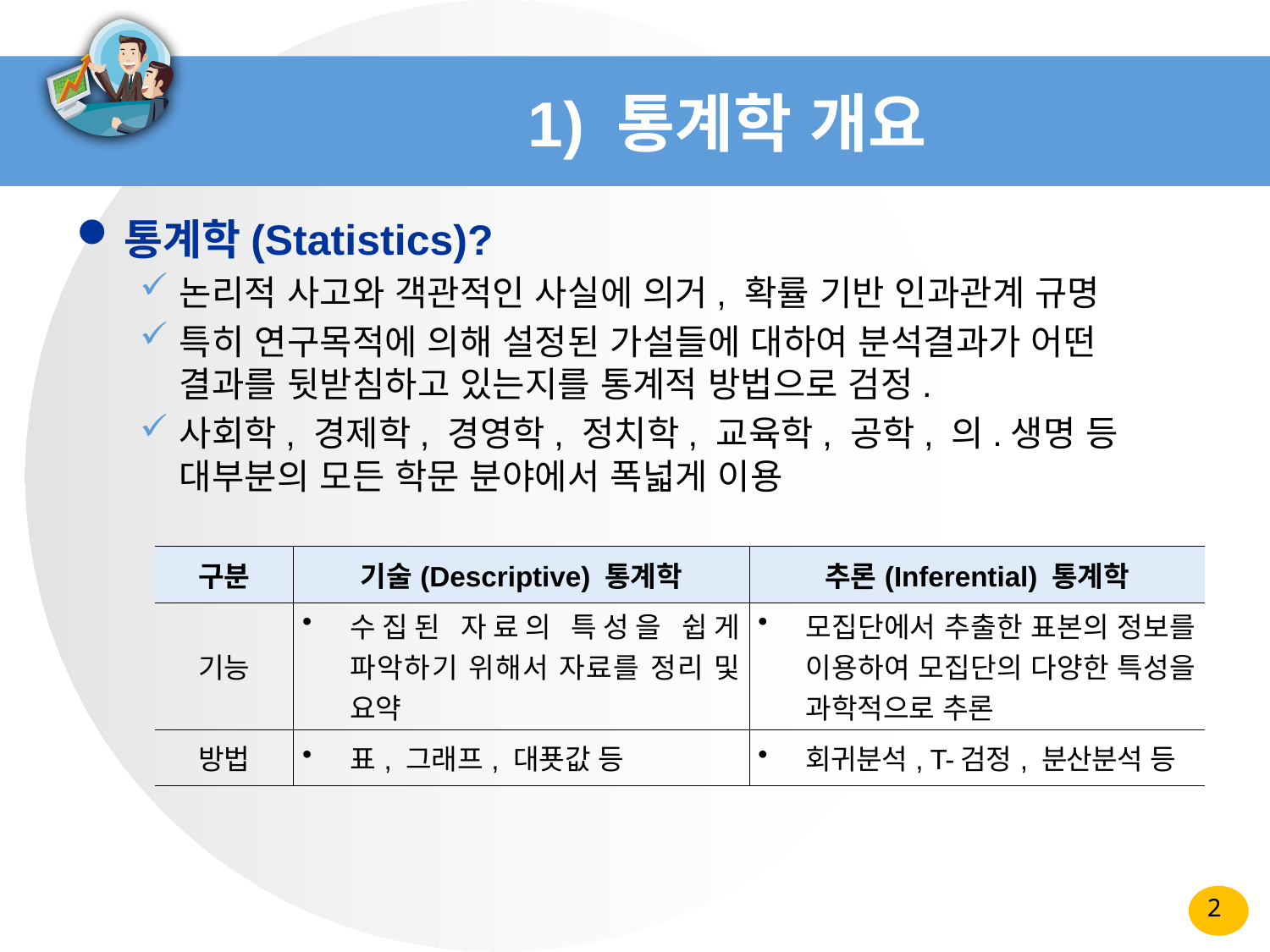

# 1) 통계학 개요
통계학(Statistics)?
논리적 사고와 객관적인 사실에 의거, 확률 기반 인과관계 규명
특히 연구목적에 의해 설정된 가설들에 대하여 분석결과가 어떤 결과를 뒷받침하고 있는지를 통계적 방법으로 검정.
사회학, 경제학, 경영학, 정치학, 교육학, 공학, 의.생명 등 대부분의 모든 학문 분야에서 폭넓게 이용
| 구분 | 기술(Descriptive) 통계학 | 추론(Inferential) 통계학 |
| --- | --- | --- |
| 기능 | 수집된 자료의 특성을 쉽게 파악하기 위해서 자료를 정리 및 요약 | 모집단에서 추출한 표본의 정보를 이용하여 모집단의 다양한 특성을 과학적으로 추론 |
| 방법 | 표, 그래프, 대푯값 등 | 회귀분석, T-검정, 분산분석 등 |
2